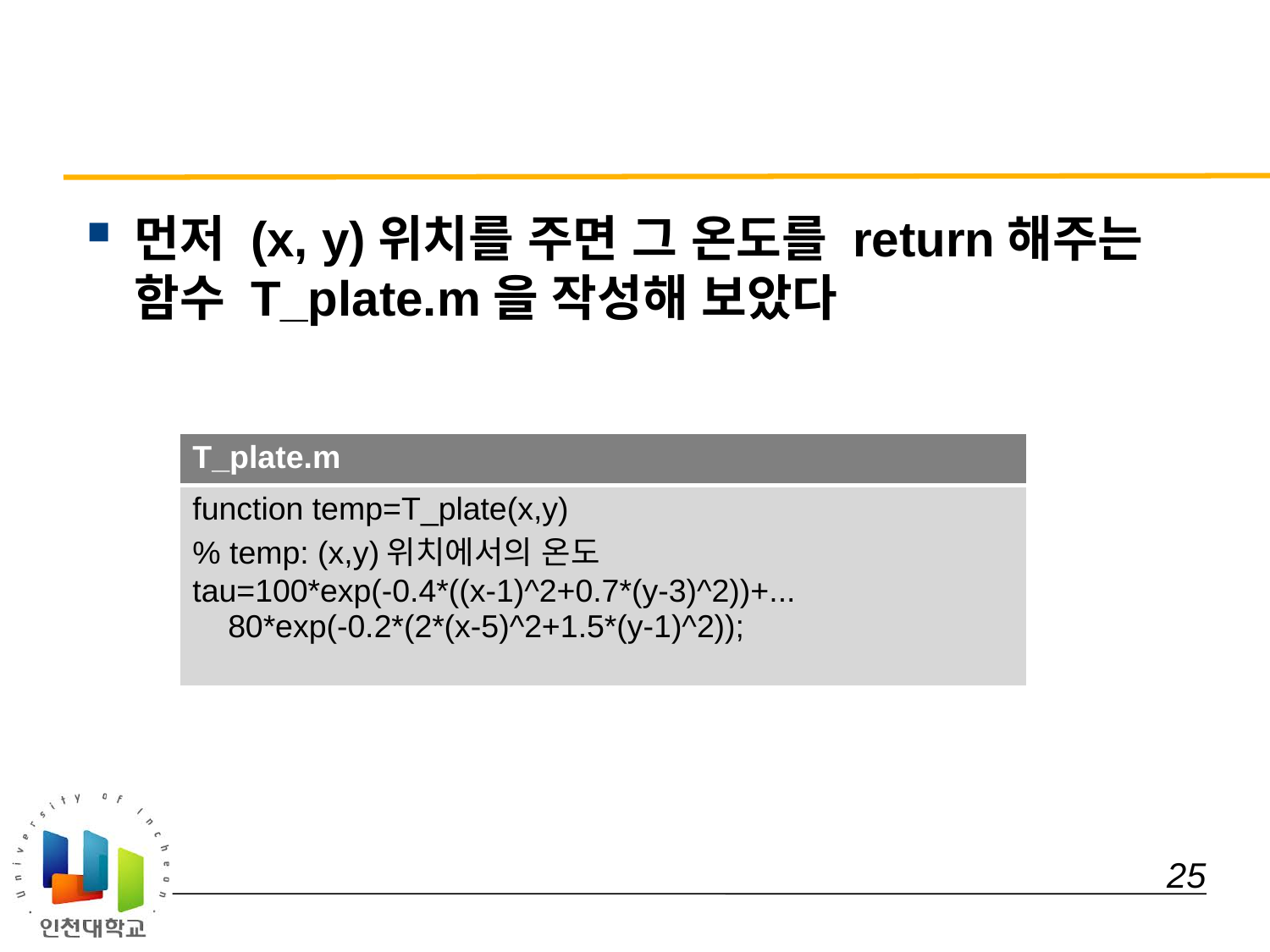

#
먼저 (x, y)위치를 주면 그 온도를 return해주는 함수 T_plate.m을 작성해 보았다

| T\_plate.m |
| --- |
| function temp=T\_plate(x,y) % temp: (x,y)위치에서의 온도 tau=100\*exp(-0.4\*((x-1)^2+0.7\*(y-3)^2))+... 80\*exp(-0.2\*(2\*(x-5)^2+1.5\*(y-1)^2)); |
 25